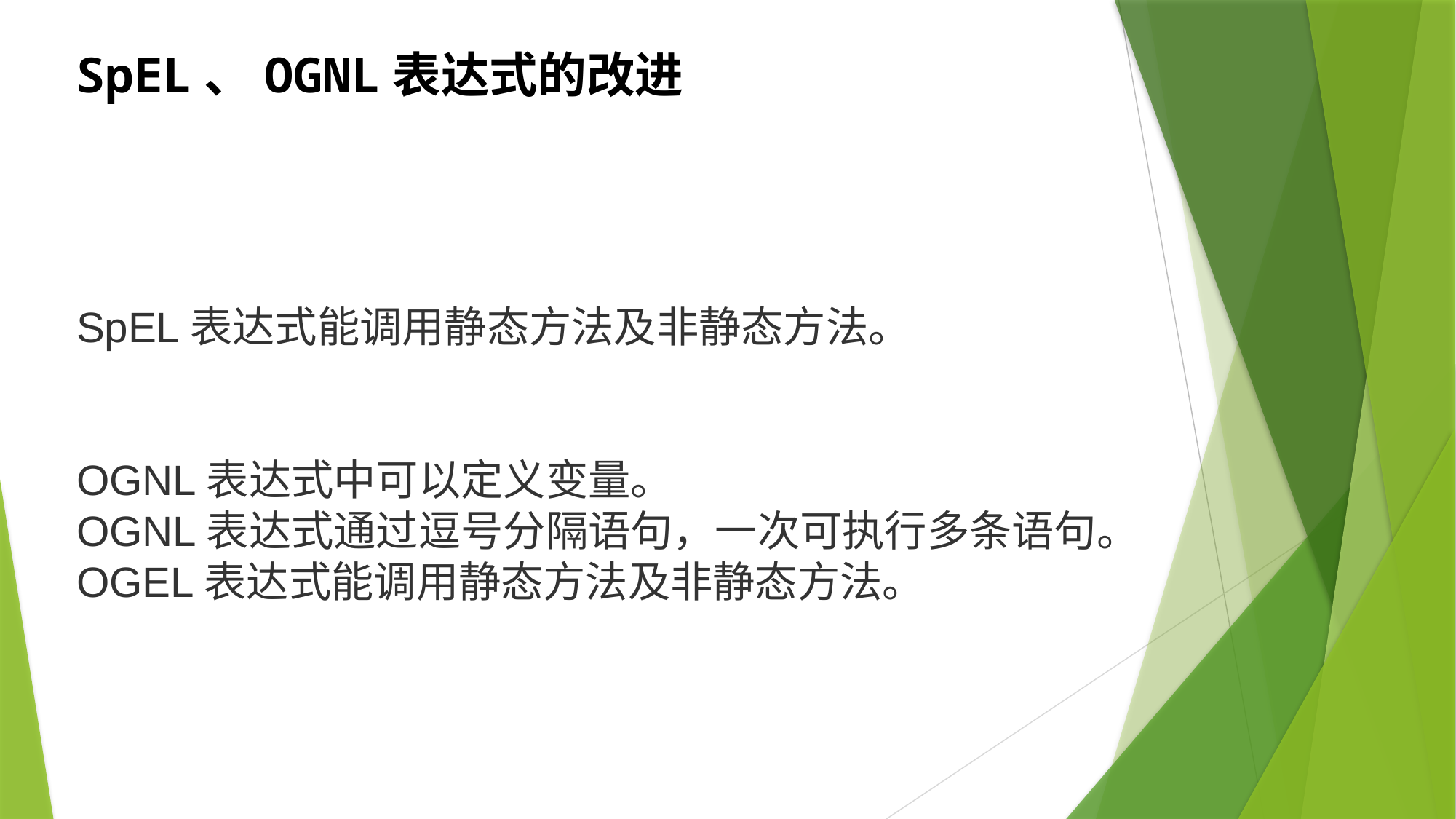

SpEL、OGNL表达式的改进

SpEL表达式能调用静态方法及非静态方法。

OGNL表达式中可以定义变量。
OGNL表达式通过逗号分隔语句，一次可执行多条语句。
OGEL表达式能调用静态方法及非静态方法。